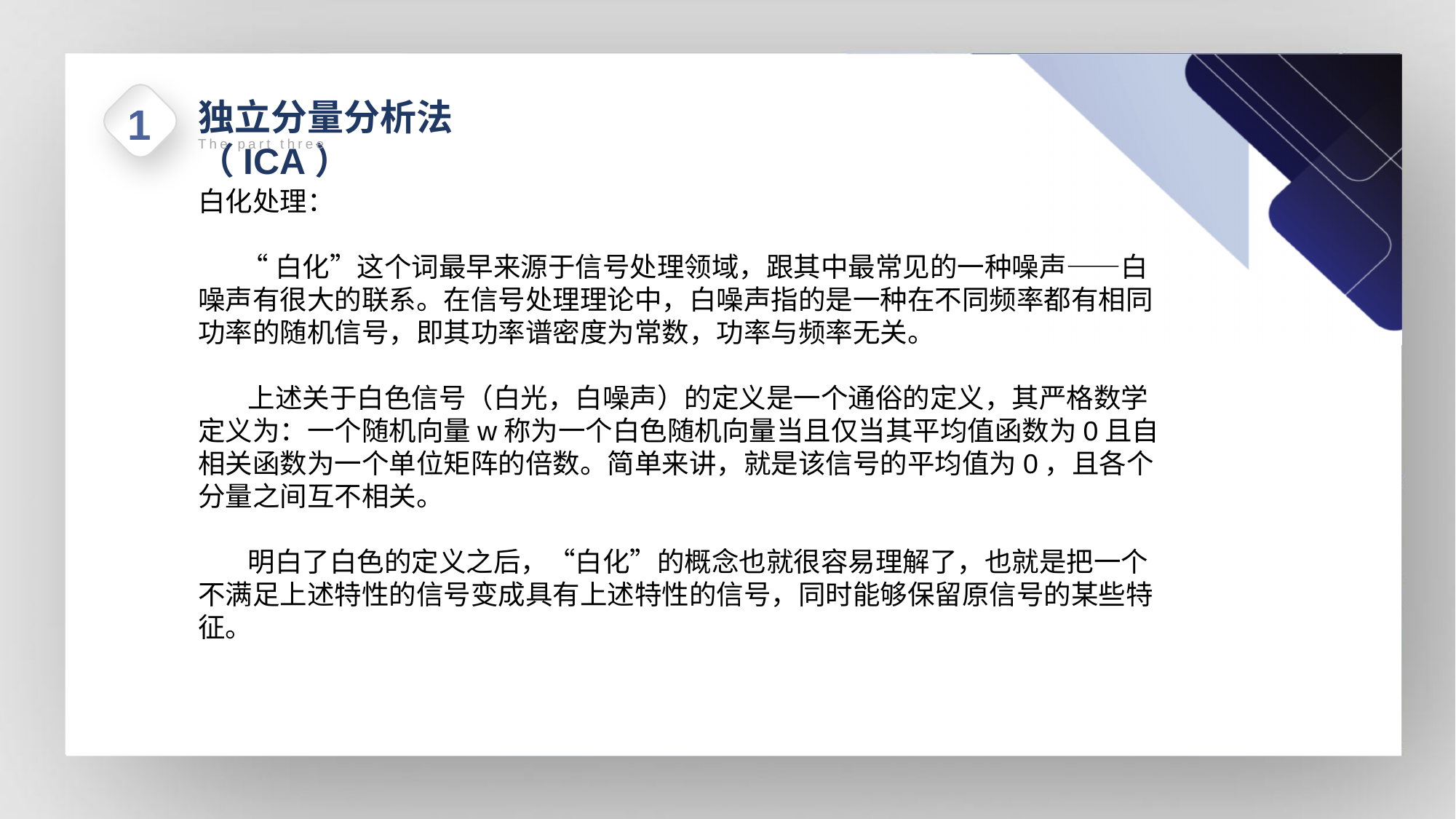

独立分量分析法（ICA）

1
The part three
白化处理：

       “白化”这个词最早来源于信号处理领域，跟其中最常见的一种噪声——白噪声有很大的联系。在信号处理理论中，白噪声指的是一种在不同频率都有相同功率的随机信号，即其功率谱密度为常数，功率与频率无关。

       上述关于白色信号（白光，白噪声）的定义是一个通俗的定义，其严格数学定义为：一个随机向量w称为一个白色随机向量当且仅当其平均值函数为0且自相关函数为一个单位矩阵的倍数。简单来讲，就是该信号的平均值为0，且各个分量之间互不相关。

       明白了白色的定义之后，“白化”的概念也就很容易理解了，也就是把一个不满足上述特性的信号变成具有上述特性的信号，同时能够保留原信号的某些特征。